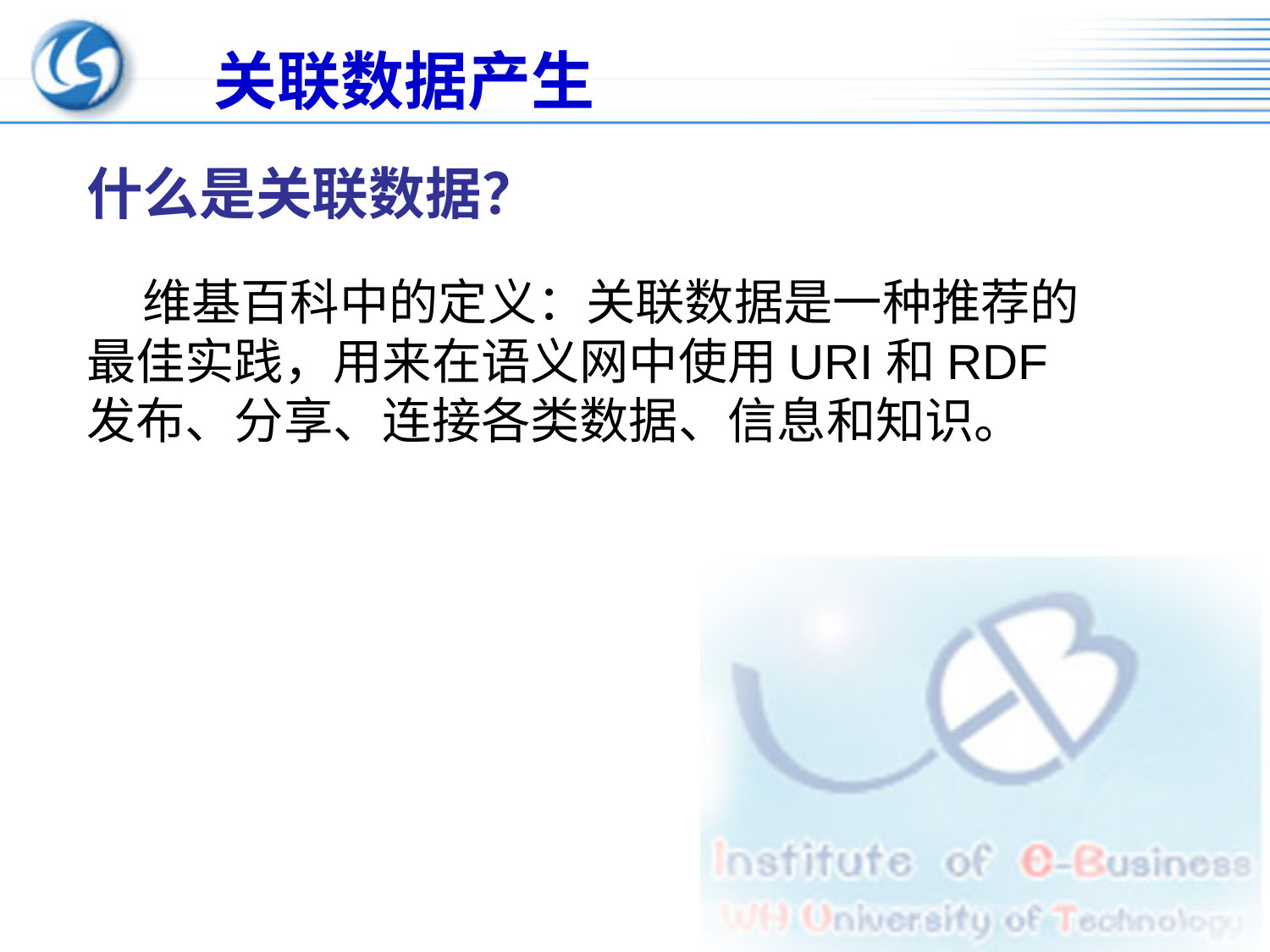

# 关联数据产生
什么是关联数据？
    维基百科中的定义：关联数据是一种推荐的最佳实践，用来在语义网中使用URI和RDF发布、分享、连接各类数据、信息和知识。